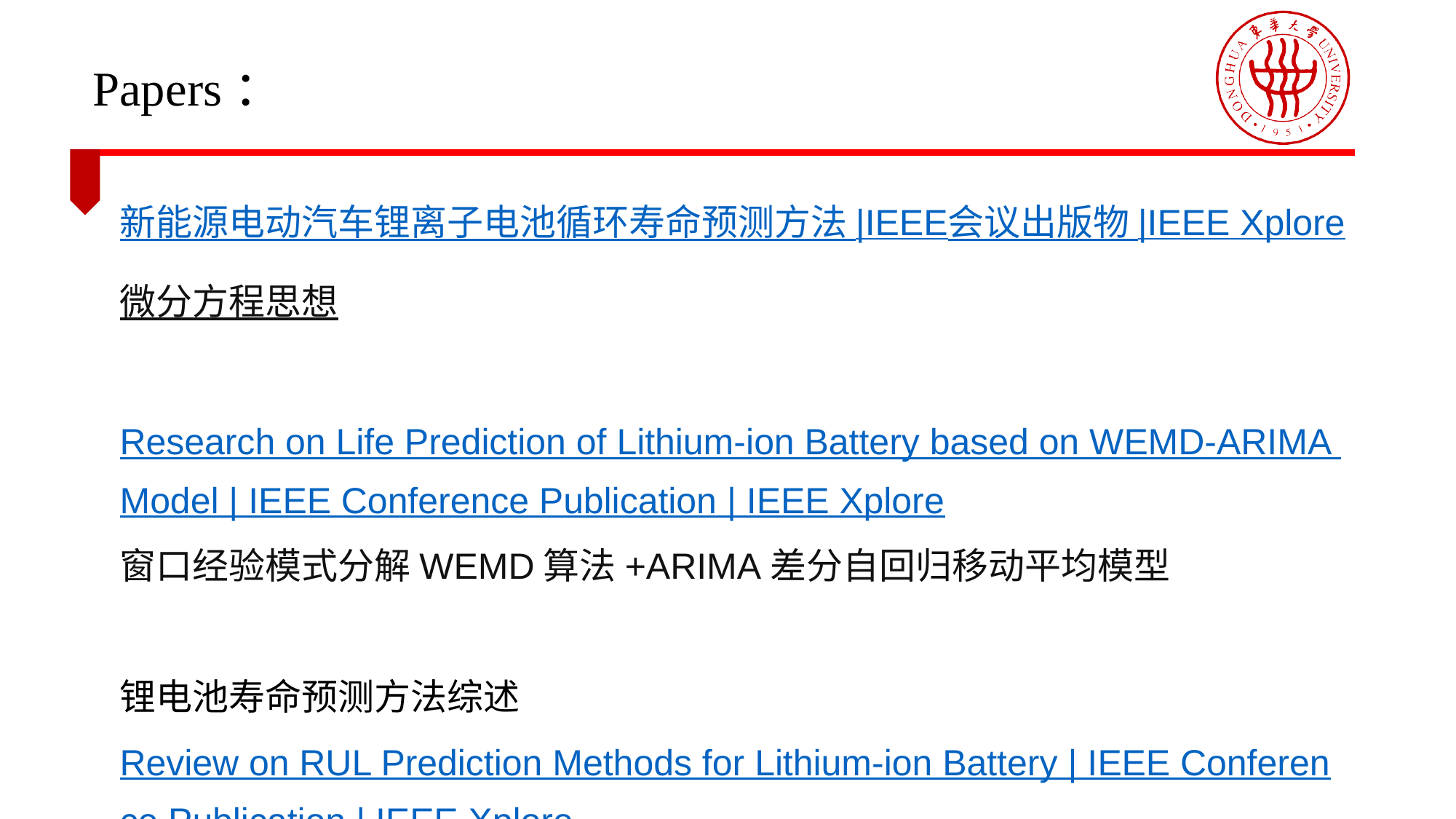

Papers：
新能源电动汽车锂离子电池循环寿命预测方法 |IEEE会议出版物 |IEEE Xplore
微分方程思想

Research on Life Prediction of Lithium-ion Battery based on WEMD-ARIMA Model | IEEE Conference Publication | IEEE Xplore
窗口经验模式分解WEMD算法+ARIMA差分自回归移动平均模型

锂电池寿命预测方法综述Review on RUL Prediction Methods for Lithium-ion Battery | IEEE Conference Publication | IEEE Xplore